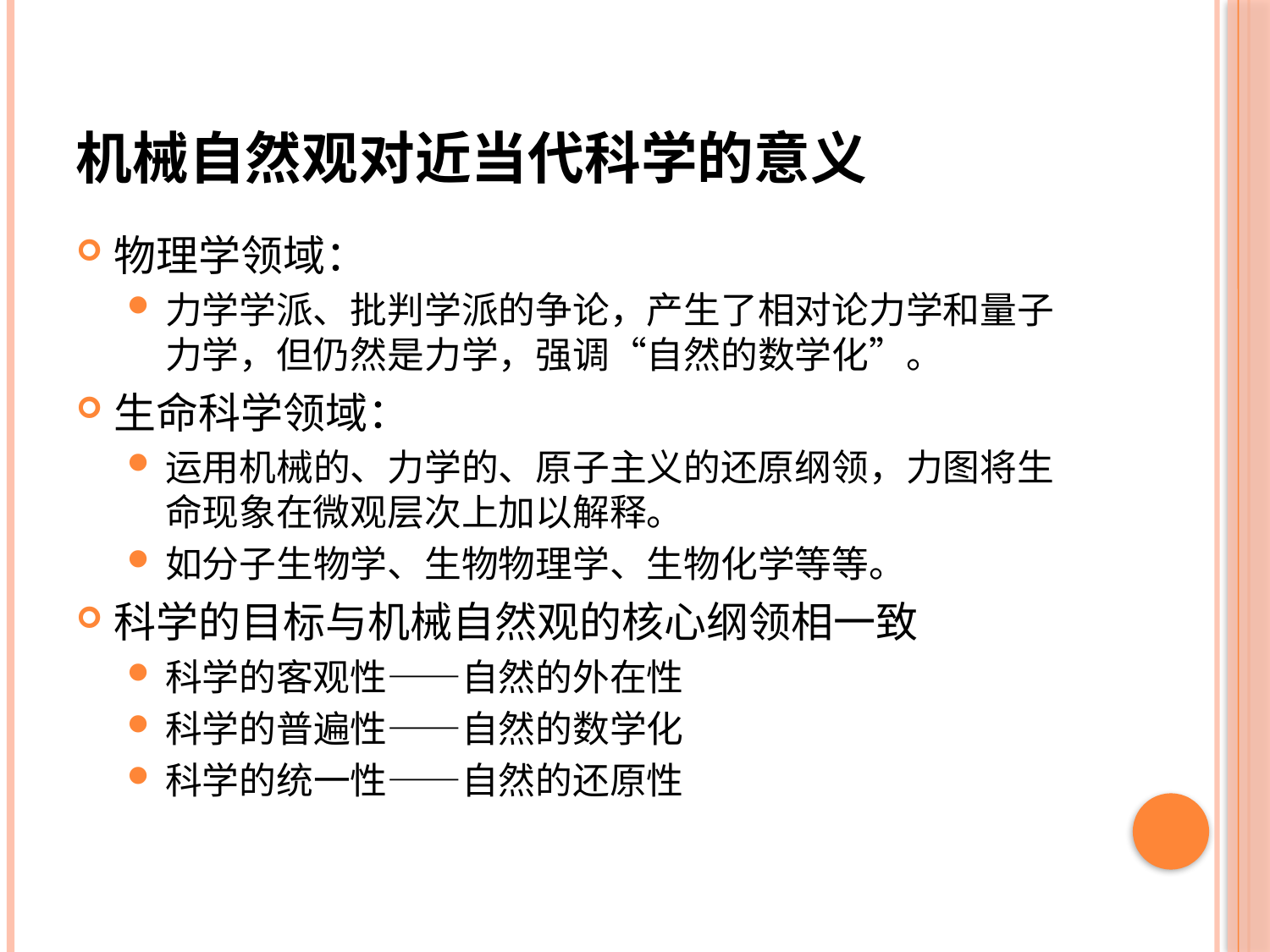

# 机械自然观对近当代科学的意义
物理学领域：
力学学派、批判学派的争论，产生了相对论力学和量子力学，但仍然是力学，强调“自然的数学化”。
生命科学领域：
运用机械的、力学的、原子主义的还原纲领，力图将生命现象在微观层次上加以解释。
如分子生物学、生物物理学、生物化学等等。
科学的目标与机械自然观的核心纲领相一致
科学的客观性——自然的外在性
科学的普遍性——自然的数学化
科学的统一性——自然的还原性